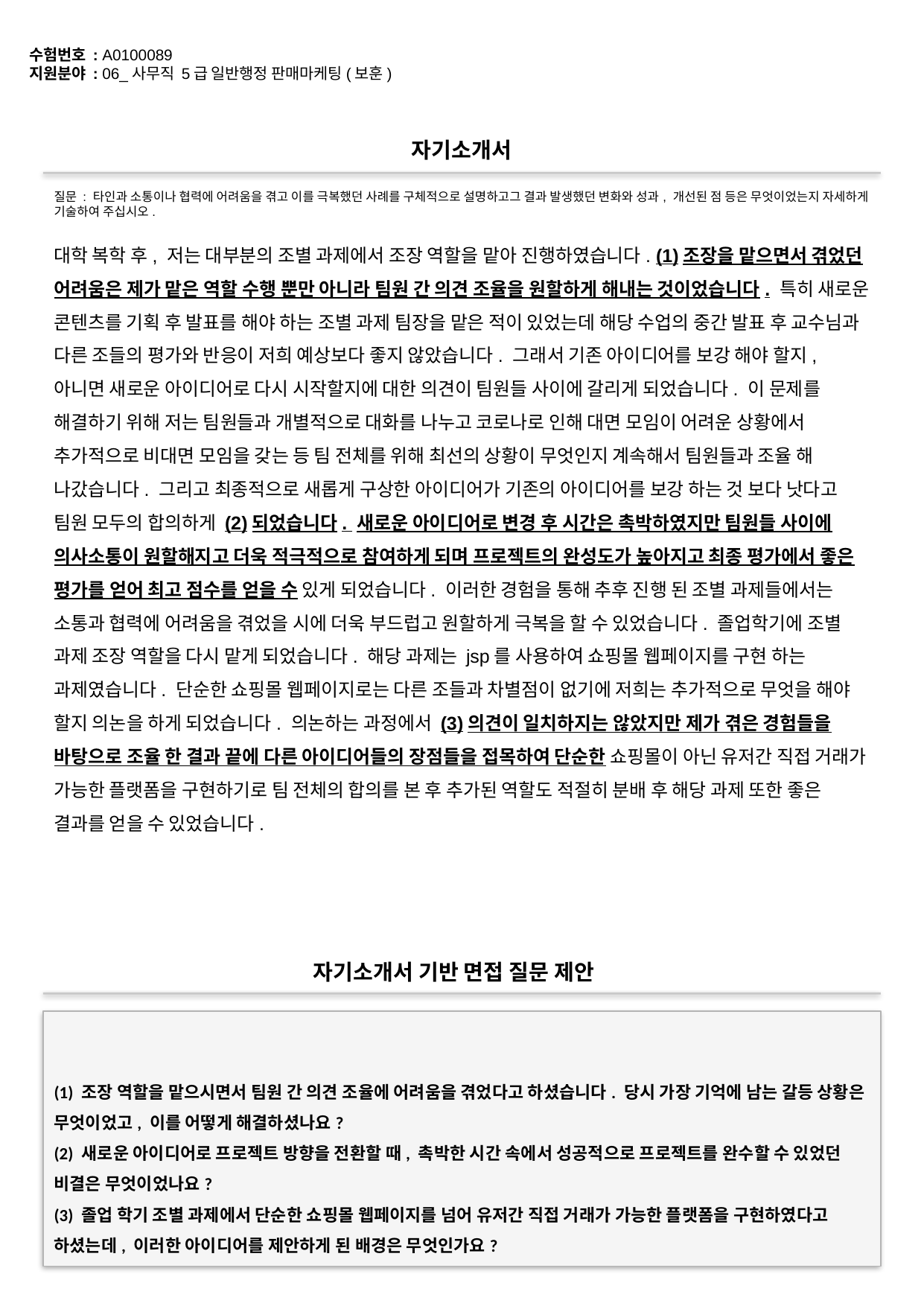

수험번호 : A0100089
지원분야 : 06_사무직 5급 일반행정 판매마케팅(보훈)
#

자기소개서

질문 : 타인과 소통이나 협력에 어려움을 겪고 이를 극복했던 사례를 구체적으로 설명하고그 결과 발생했던 변화와 성과, 개선된 점 등은 무엇이었는지 자세하게 기술하여 주십시오.

대학 복학 후, 저는 대부분의 조별 과제에서 조장 역할을 맡아 진행하였습니다. (1)조장을 맡으면서 겪었던 어려움은 제가 맡은 역할 수행 뿐만 아니라 팀원 간 의견 조율을 원할하게 해내는 것이었습니다. 특히 새로운 콘텐츠를 기획 후 발표를 해야 하는 조별 과제 팀장을 맡은 적이 있었는데 해당 수업의 중간 발표 후 교수님과 다른 조들의 평가와 반응이 저희 예상보다 좋지 않았습니다. 그래서 기존 아이디어를 보강 해야 할지, 아니면 새로운 아이디어로 다시 시작할지에 대한 의견이 팀원들 사이에 갈리게 되었습니다. 이 문제를 해결하기 위해 저는 팀원들과 개별적으로 대화를 나누고 코로나로 인해 대면 모임이 어려운 상황에서 추가적으로 비대면 모임을 갖는 등 팀 전체를 위해 최선의 상황이 무엇인지 계속해서 팀원들과 조율 해 나갔습니다. 그리고 최종적으로 새롭게 구상한 아이디어가 기존의 아이디어를 보강 하는 것 보다 낫다고 팀원 모두의 합의하게 (2)되었습니다. 새로운 아이디어로 변경 후 시간은 촉박하였지만 팀원들 사이에 의사소통이 원할해지고 더욱 적극적으로 참여하게 되며 프로젝트의 완성도가 높아지고 최종 평가에서 좋은 평가를 얻어 최고 점수를 얻을 수 있게 되었습니다. 이러한 경험을 통해 추후 진행 된 조별 과제들에서는 소통과 협력에 어려움을 겪었을 시에 더욱 부드럽고 원할하게 극복을 할 수 있었습니다. 졸업학기에 조별 과제 조장 역할을 다시 맡게 되었습니다. 해당 과제는 jsp를 사용하여 쇼핑몰 웹페이지를 구현 하는 과제였습니다. 단순한 쇼핑몰 웹페이지로는 다른 조들과 차별점이 없기에 저희는 추가적으로 무엇을 해야 할지 의논을 하게 되었습니다. 의논하는 과정에서 (3)의견이 일치하지는 않았지만 제가 겪은 경험들을 바탕으로 조율 한 결과 끝에 다른 아이디어들의 장점들을 접목하여 단순한 쇼핑몰이 아닌 유저간 직접 거래가 가능한 플랫폼을 구현하기로 팀 전체의 합의를 본 후 추가된 역할도 적절히 분배 후 해당 과제 또한 좋은 결과를 얻을 수 있었습니다.

자기소개서 기반 면접 질문 제안

(1) 조장 역할을 맡으시면서 팀원 간 의견 조율에 어려움을 겪었다고 하셨습니다. 당시 가장 기억에 남는 갈등 상황은 무엇이었고, 이를 어떻게 해결하셨나요?
(2) 새로운 아이디어로 프로젝트 방향을 전환할 때, 촉박한 시간 속에서 성공적으로 프로젝트를 완수할 수 있었던 비결은 무엇이었나요?
(3) 졸업 학기 조별 과제에서 단순한 쇼핑몰 웹페이지를 넘어 유저간 직접 거래가 가능한 플랫폼을 구현하였다고 하셨는데, 이러한 아이디어를 제안하게 된 배경은 무엇인가요?